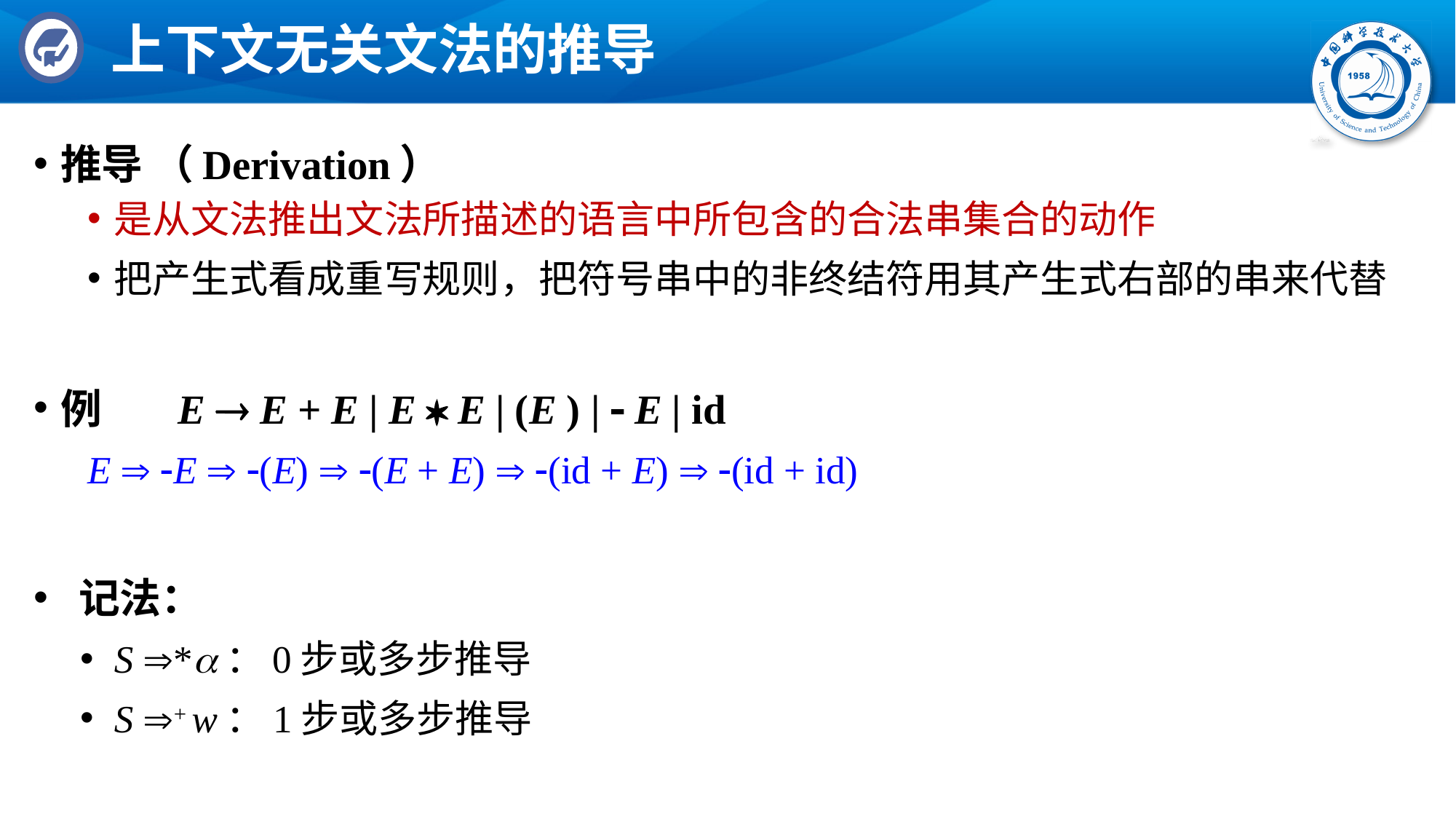

# 上下文无关文法的推导
推导 （Derivation）
是从文法推出文法所描述的语言中所包含的合法串集合的动作
把产生式看成重写规则，把符号串中的非终结符用其产生式右部的串来代替

例	 E → E + E | E ∗ E | (E ) | − E | id
E ⇒ −E ⇒ −(E) ⇒ −(E + E) ⇒ −(id + E) ⇒ −(id + id)

 记法：
S ⇒*α：0步或多步推导
S ⇒+ w：1步或多步推导